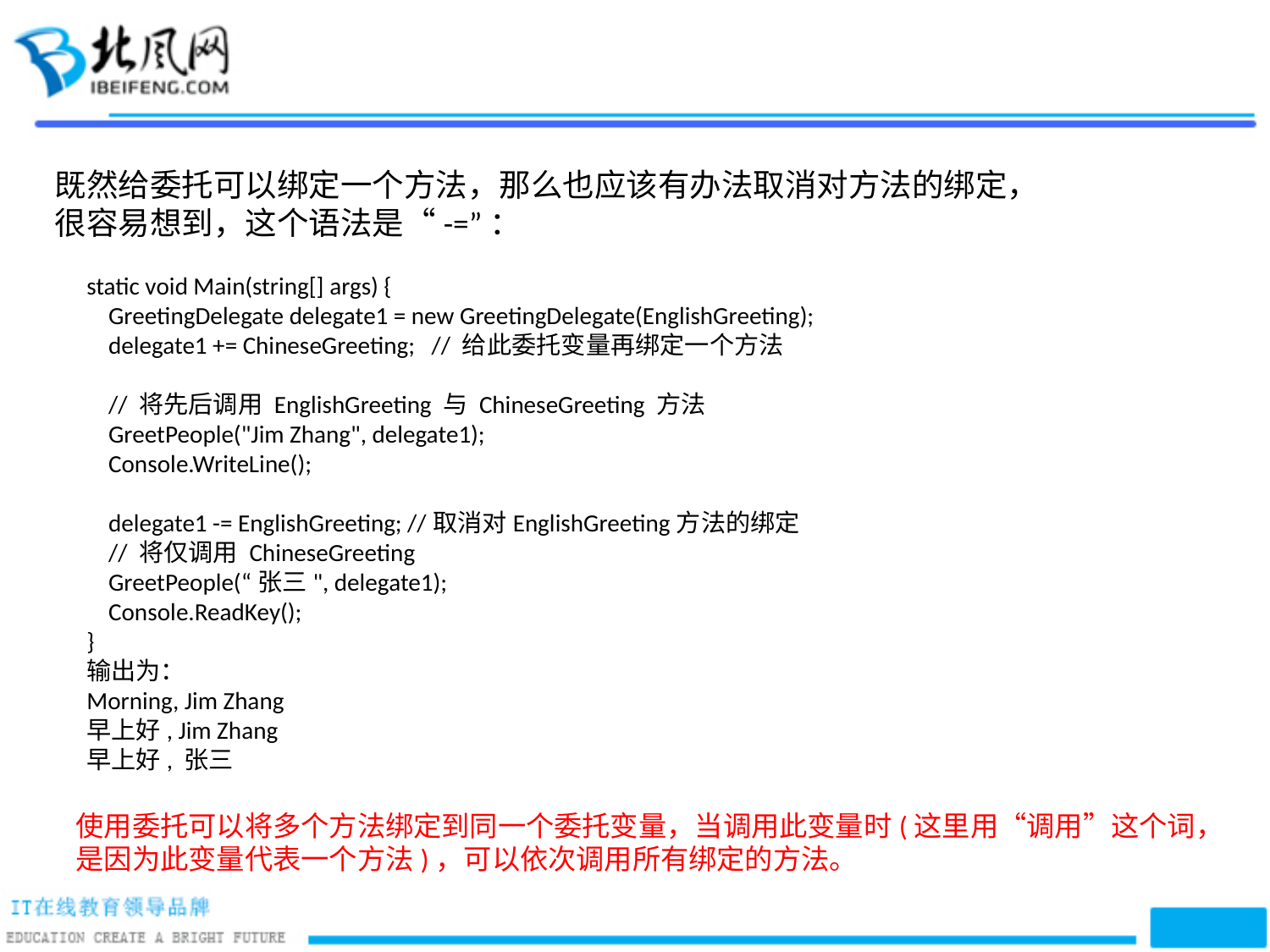

既然给委托可以绑定一个方法，那么也应该有办法取消对方法的绑定，很容易想到，这个语法是“-=”：
static void Main(string[] args) {
    GreetingDelegate delegate1 = new GreetingDelegate(EnglishGreeting);
    delegate1 += ChineseGreeting;   // 给此委托变量再绑定一个方法

    // 将先后调用 EnglishGreeting 与 ChineseGreeting 方法
    GreetPeople("Jim Zhang", delegate1);
    Console.WriteLine();

    delegate1 -= EnglishGreeting; //取消对EnglishGreeting方法的绑定
    // 将仅调用 ChineseGreeting
    GreetPeople(“张三", delegate1);
    Console.ReadKey();
}
输出为：
Morning, Jim Zhang
早上好, Jim Zhang
早上好, 张三
使用委托可以将多个方法绑定到同一个委托变量，当调用此变量时(这里用“调用”这个词，是因为此变量代表一个方法)，可以依次调用所有绑定的方法。